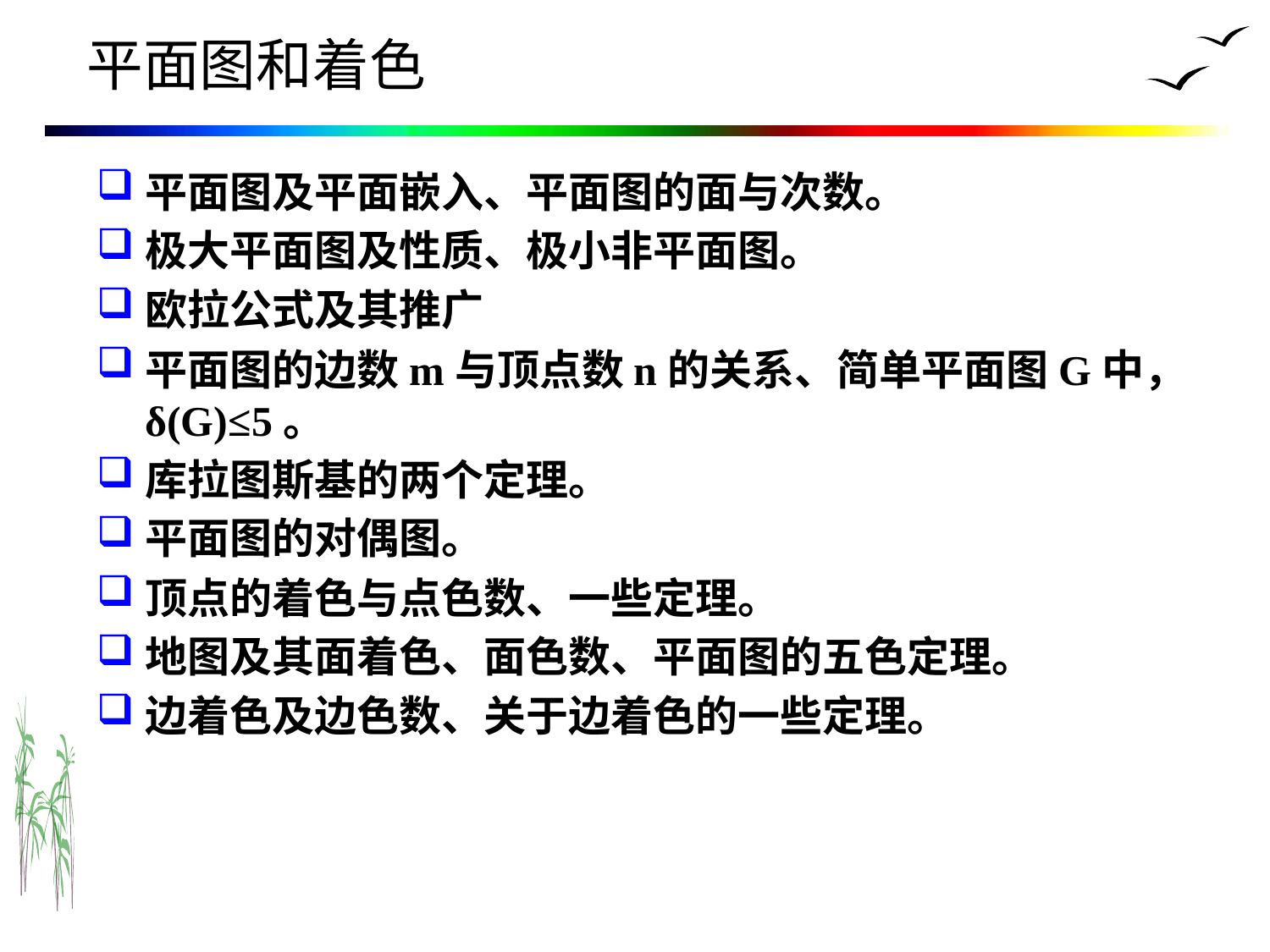

# 平面图和着色
平面图及平面嵌入、平面图的面与次数。
极大平面图及性质、极小非平面图。
欧拉公式及其推广
平面图的边数m与顶点数n的关系、简单平面图G中，δ(G)≤5。
库拉图斯基的两个定理。
平面图的对偶图。
顶点的着色与点色数、一些定理。
地图及其面着色、面色数、平面图的五色定理。
边着色及边色数、关于边着色的一些定理。